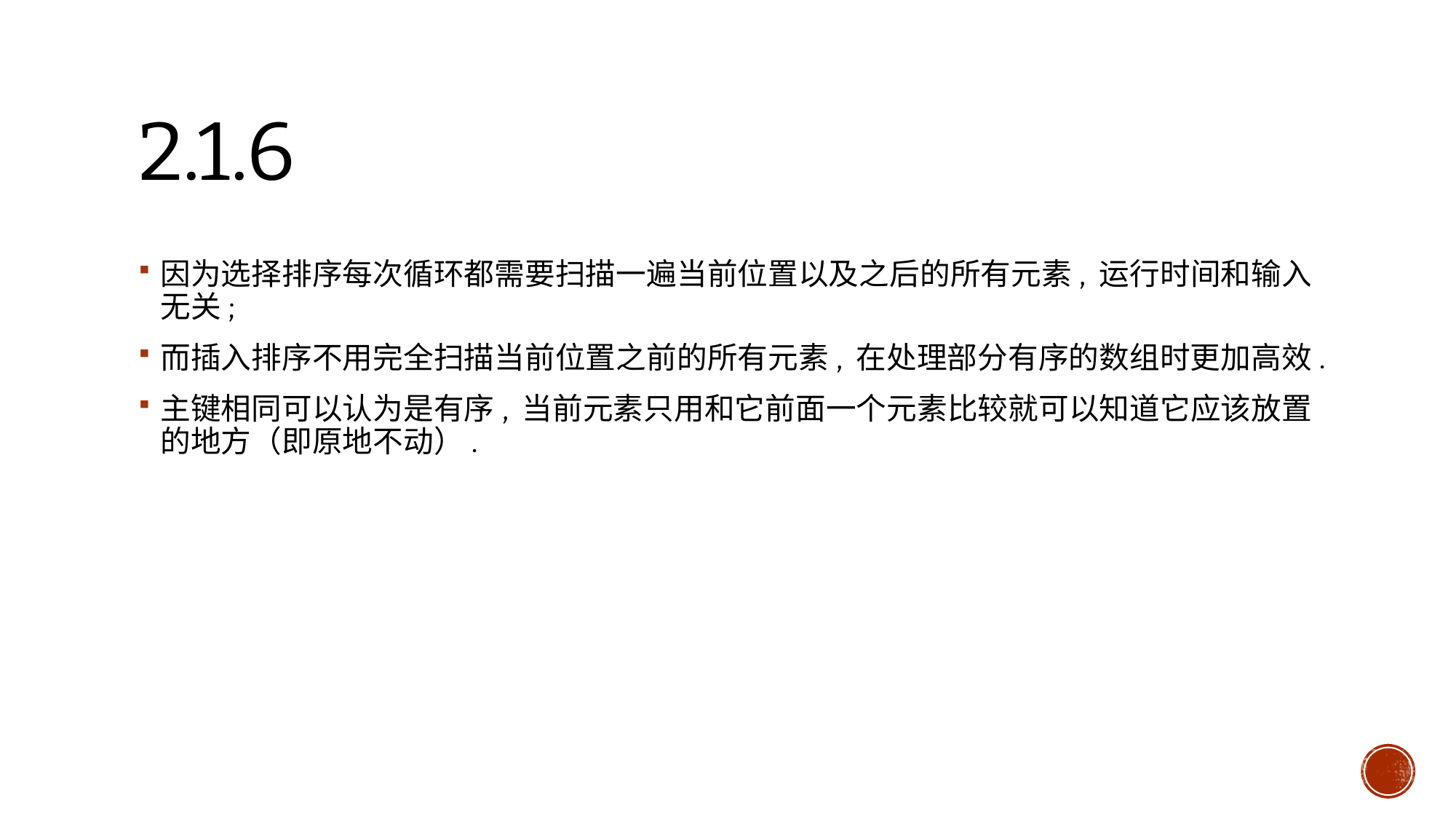

# 2.1.6
因为选择排序每次循环都需要扫描一遍当前位置以及之后的所有元素, 运行时间和输入无关;
而插入排序不用完全扫描当前位置之前的所有元素, 在处理部分有序的数组时更加高效.
主键相同可以认为是有序, 当前元素只用和它前面一个元素比较就可以知道它应该放置的地方（即原地不动）.